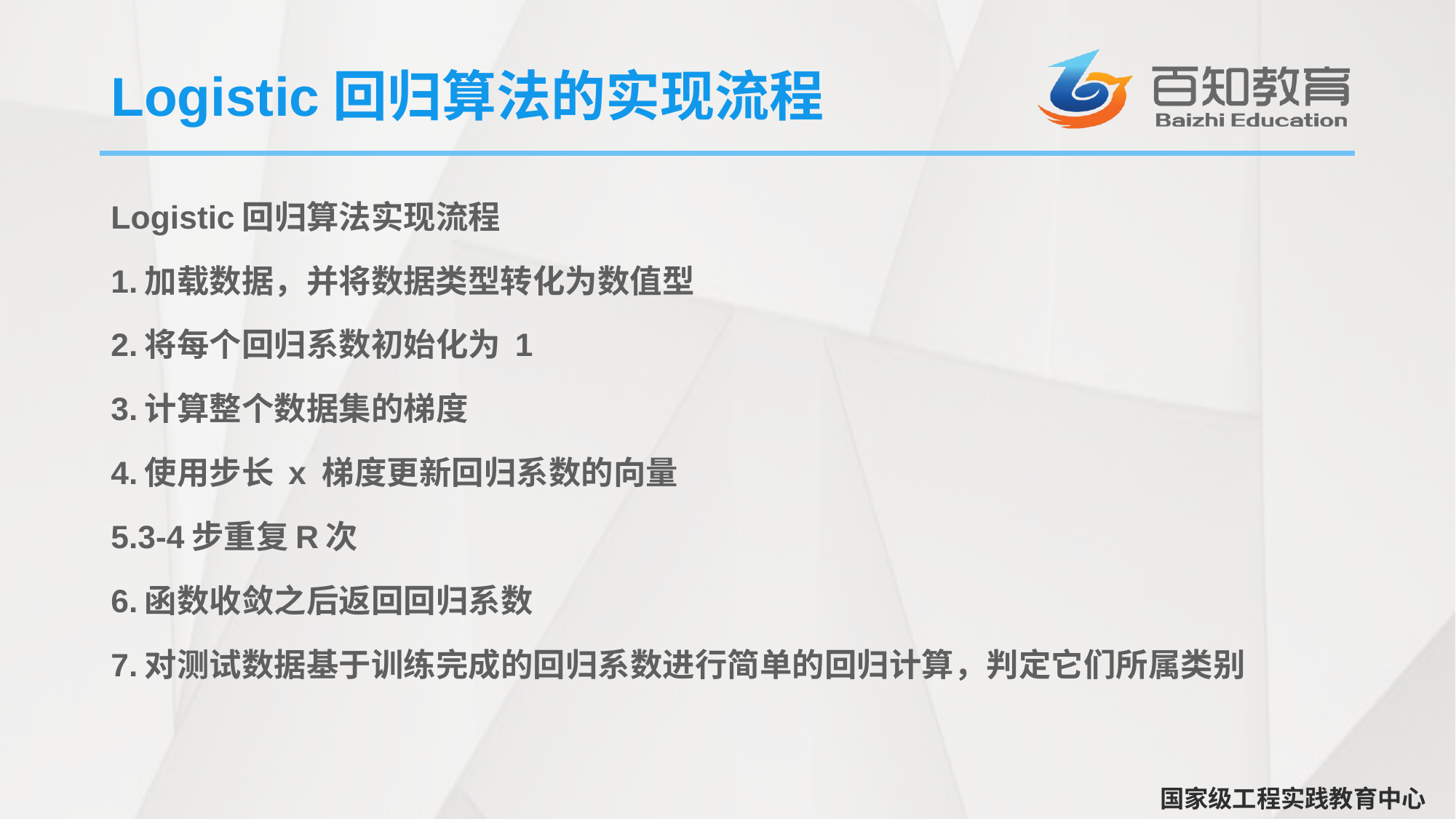

# Logistic回归算法的实现流程
Logistic回归算法实现流程
1.加载数据，并将数据类型转化为数值型
2.将每个回归系数初始化为 1
3.计算整个数据集的梯度
4.使用步长 x 梯度更新回归系数的向量
5.3-4步重复R次
6.函数收敛之后返回回归系数
7.对测试数据基于训练完成的回归系数进行简单的回归计算，判定它们所属类别